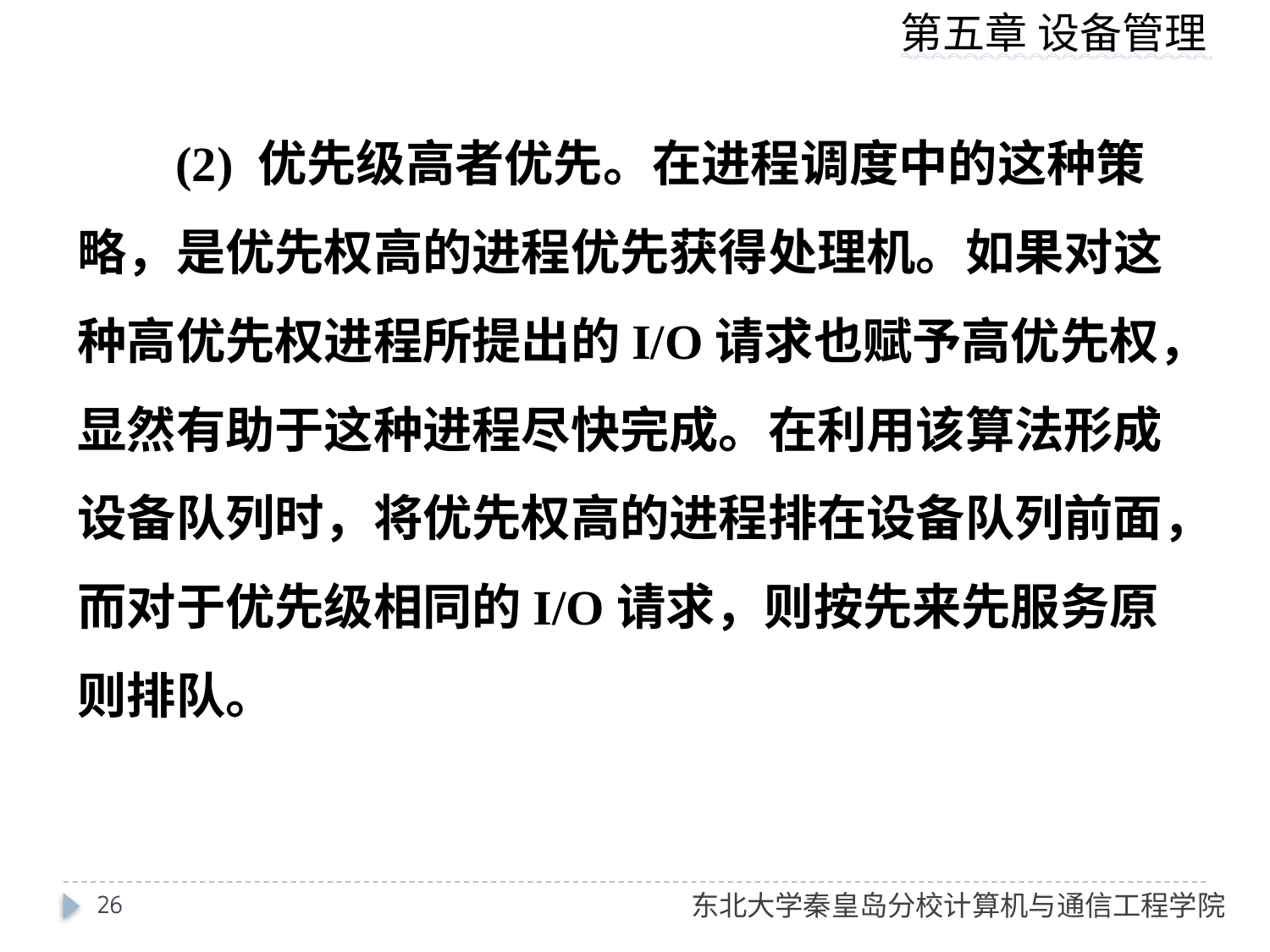

(2) 优先级高者优先。在进程调度中的这种策略，是优先权高的进程优先获得处理机。如果对这种高优先权进程所提出的I/O请求也赋予高优先权，显然有助于这种进程尽快完成。在利用该算法形成设备队列时，将优先权高的进程排在设备队列前面，而对于优先级相同的I/O请求，则按先来先服务原则排队。

26